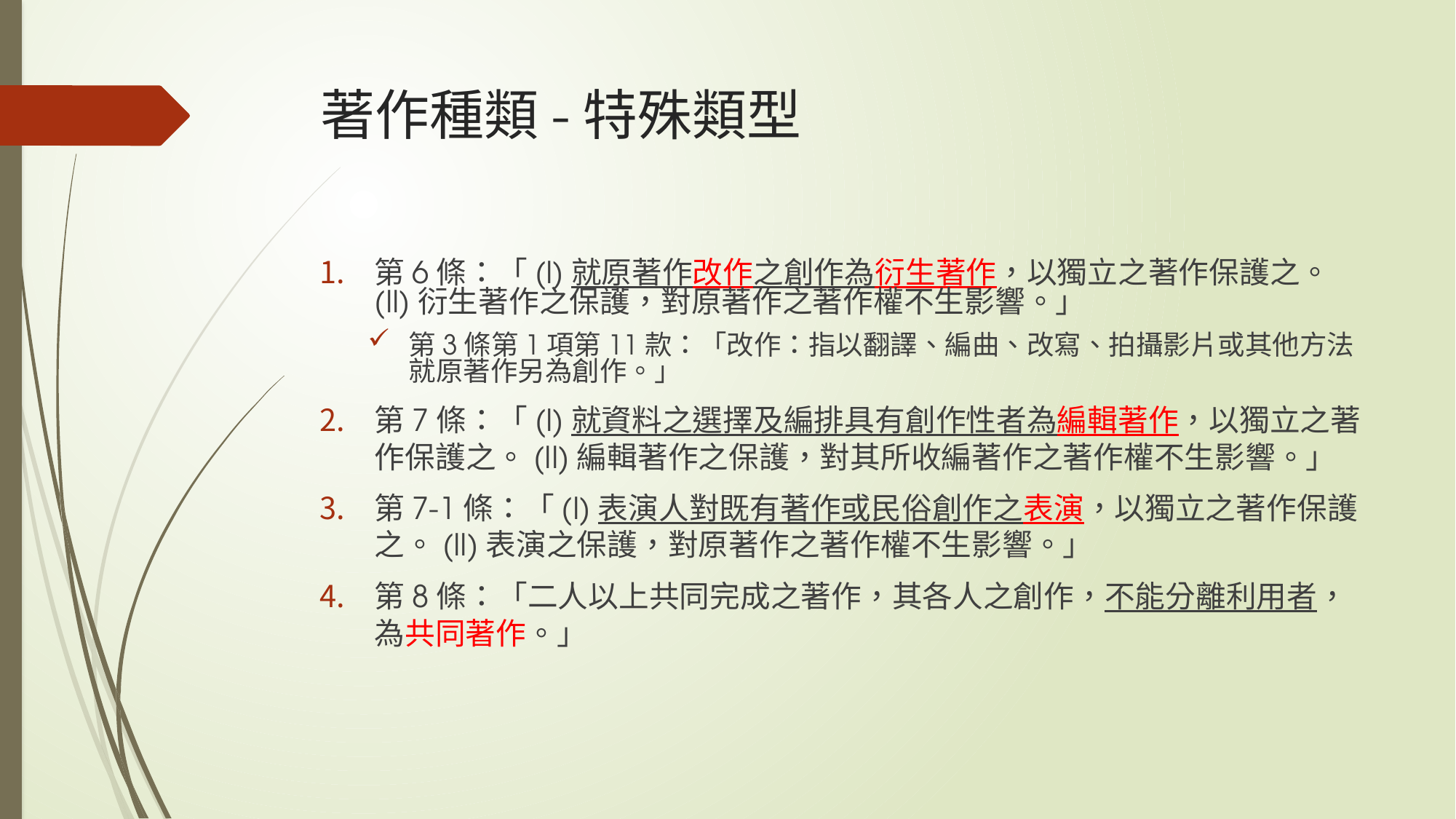

# 著作種類-特殊類型
第6條：「(I)就原著作改作之創作為衍生著作，以獨立之著作保護之。(II)衍生著作之保護，對原著作之著作權不生影響。」
第3條第1項第11款：「改作：指以翻譯、編曲、改寫、拍攝影片或其他方法就原著作另為創作。」
第7條：「(I)就資料之選擇及編排具有創作性者為編輯著作，以獨立之著作保護之。(II)編輯著作之保護，對其所收編著作之著作權不生影響。」
第7-1條：「(I)表演人對既有著作或民俗創作之表演，以獨立之著作保護之。(II)表演之保護，對原著作之著作權不生影響。」
第8條：「二人以上共同完成之著作，其各人之創作，不能分離利用者，為共同著作。」